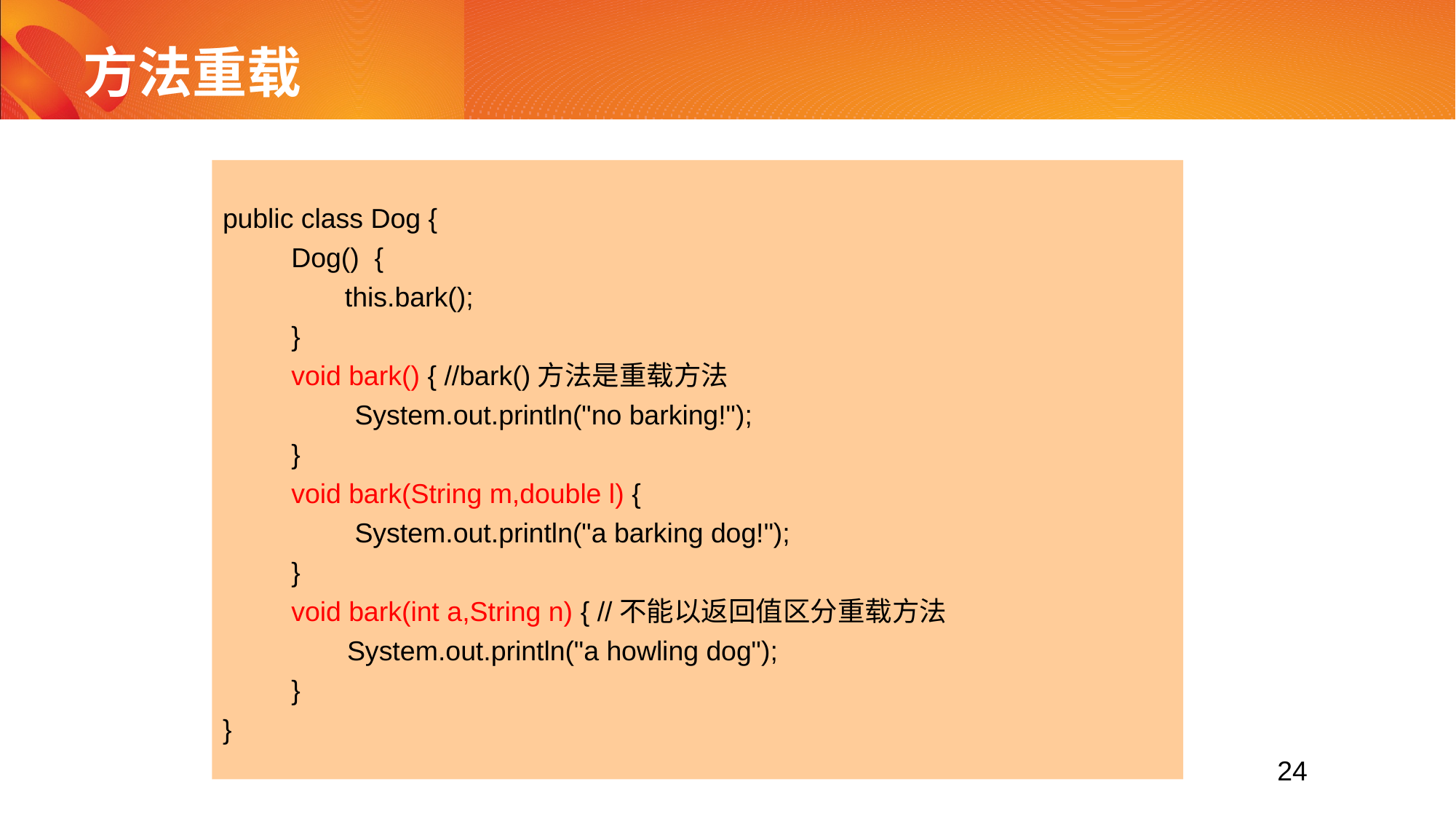

# 方法重载

public class Dog {
         Dog()  {
                this.bark();
         }
         void bark() { //bark()方法是重载方法
	   System.out.println("no barking!");
         }
         void bark(String m,double l) {
	   System.out.println("a barking dog!");
         }
         void bark(int a,String n) { //不能以返回值区分重载方法
 	  System.out.println("a howling dog");
         }
}